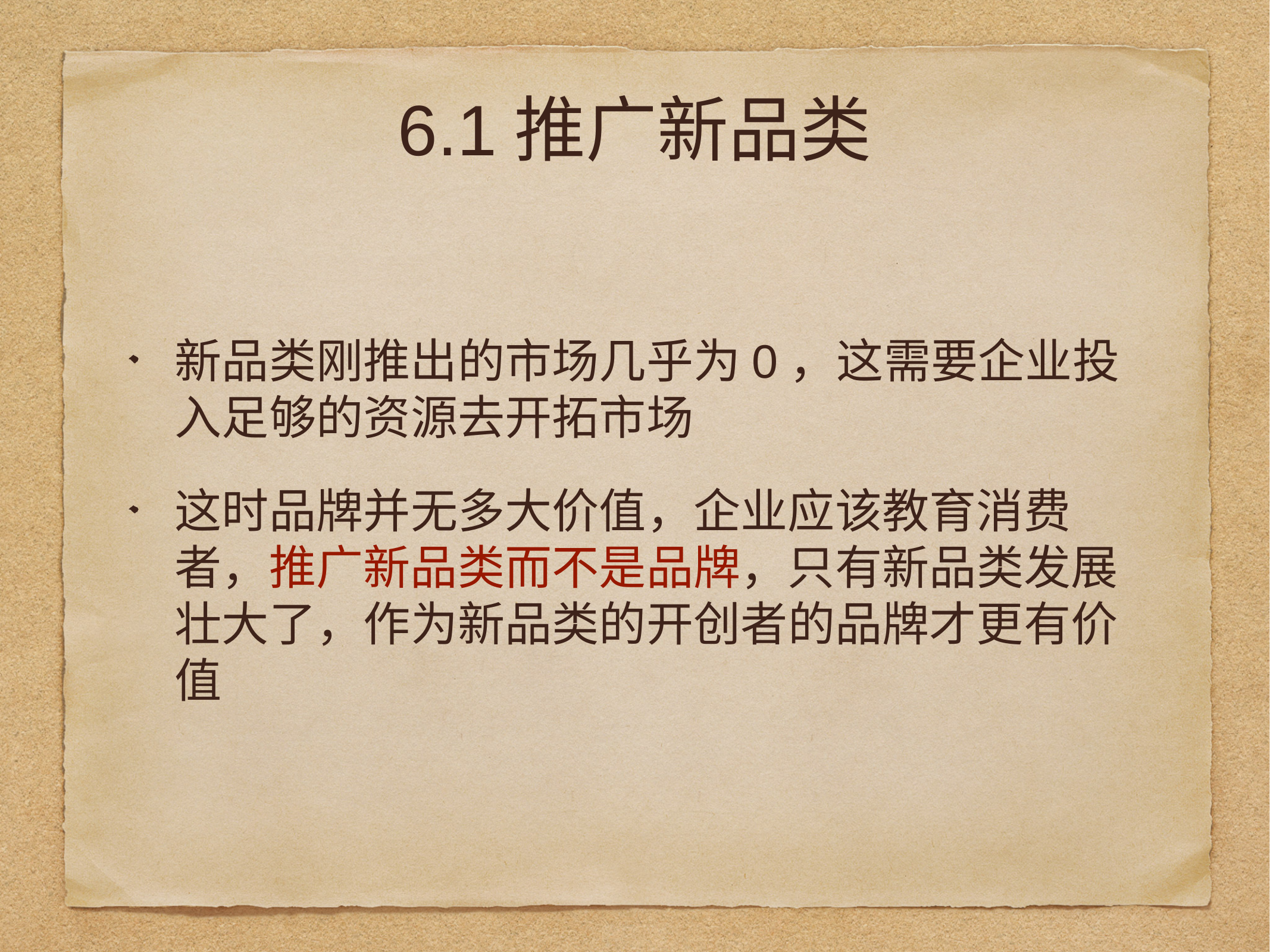

# 6.1推广新品类
新品类刚推出的市场几乎为0，这需要企业投入足够的资源去开拓市场
这时品牌并无多大价值，企业应该教育消费者，推广新品类而不是品牌，只有新品类发展壮大了，作为新品类的开创者的品牌才更有价值